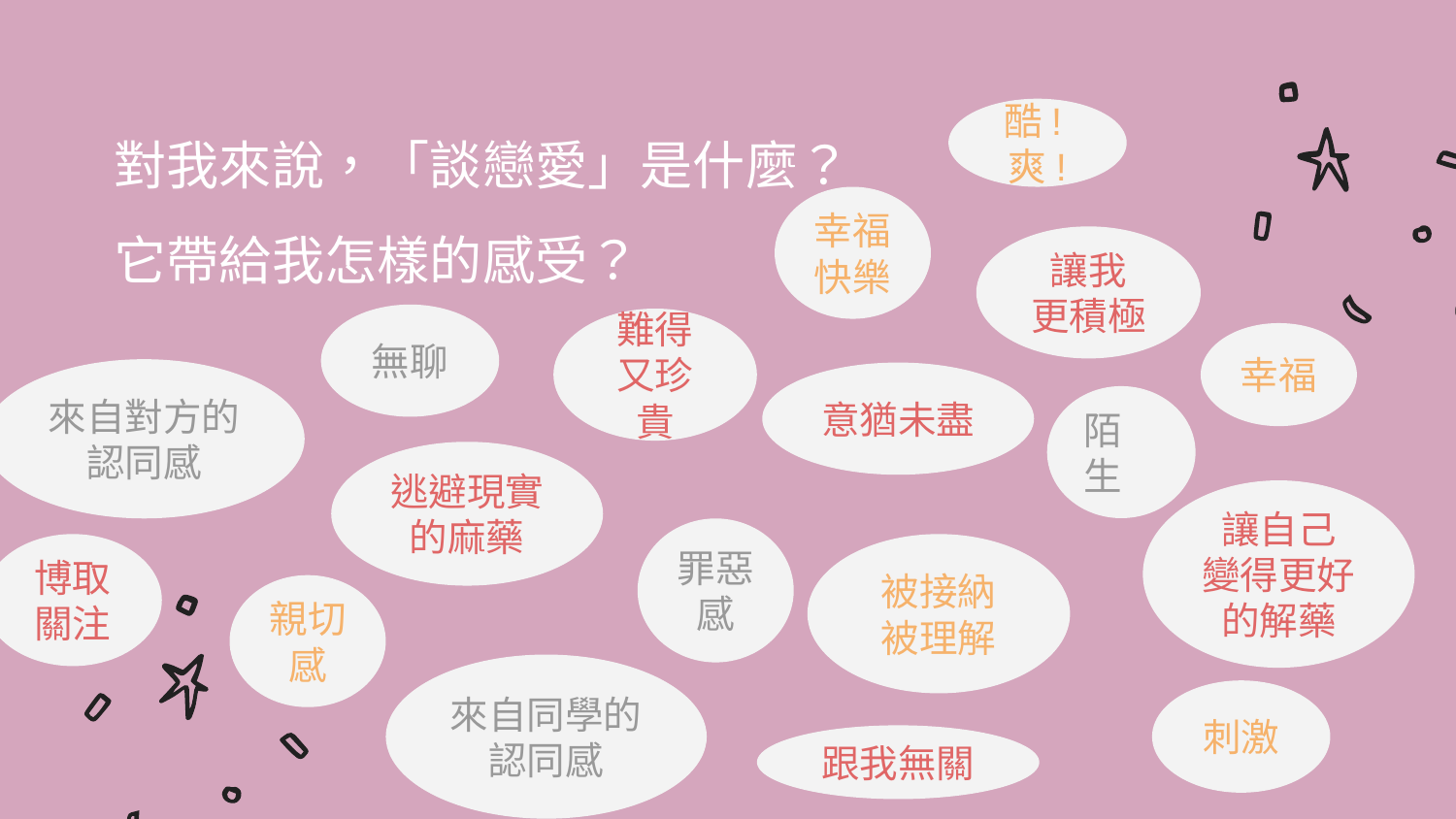

酷!爽!
對我來說，「談戀愛」是什麼？
它帶給我怎樣的感受？
幸福快樂
讓我
更積極
無聊
難得
又珍貴
幸福
來自對方的
認同感
意猶未盡
陌生
逃避現實的麻藥
讓自己
變得更好
的解藥
罪惡感
博取
關注
被接納
被理解
親切感

來自同學的
認同感
刺激
跟我無關